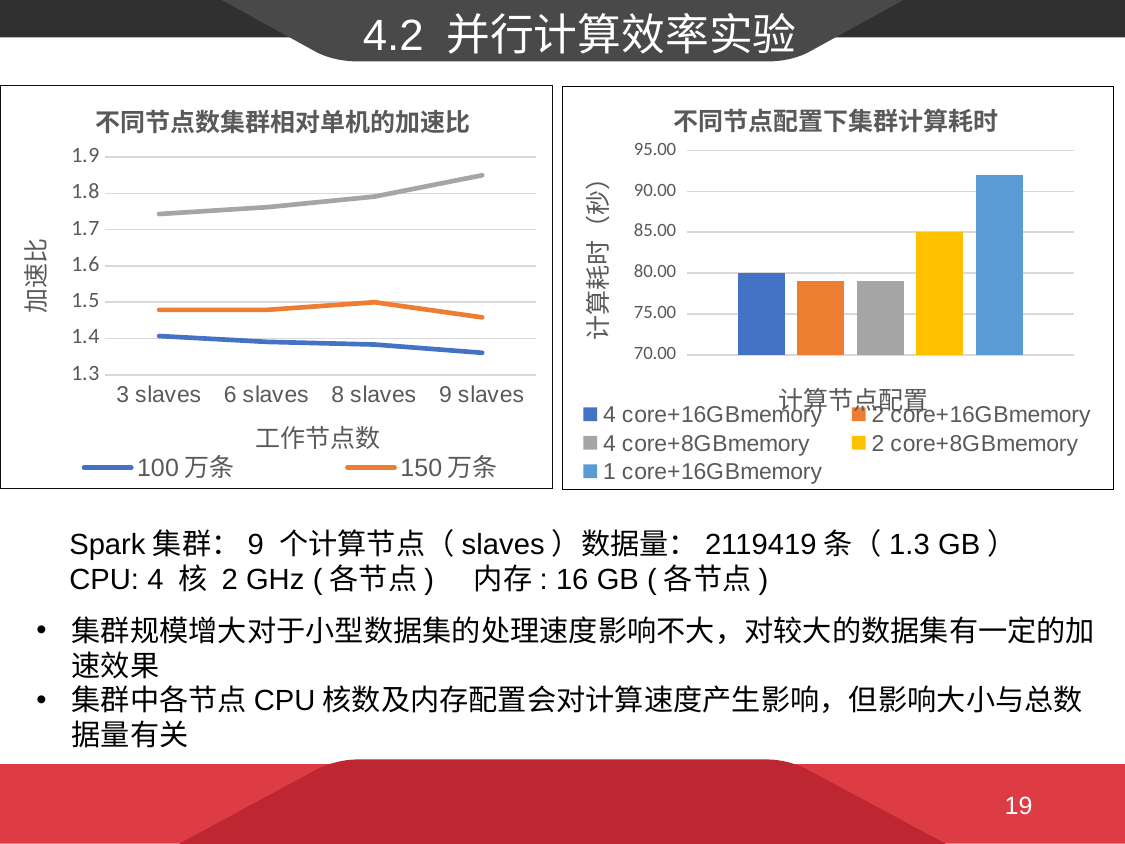

4.2 并行计算效率实验

### Chart: 不同节点数集群相对单机的加速比

| Category | 100万条 | 150万条 | 211.9419万条 |
|---|---|---|---|
| 3 slaves | 1.4067796610169492 | 1.4788732394366197 | 1.74313253012048 |
| 6 slaves | 1.39065573770492 | 1.4788732394366197 | 1.7619047619047623 |
| 8 slaves | 1.3833333333333333 | 1.5 | 1.79117647058824 |
| 9 slaves | 1.3606557377049182 | 1.4583333333333333 | 1.85 |

### Chart: 不同节点配置下集群计算耗时

| Category | 4 core+16GBmemory | 2 core+16GBmemory | 4 core+8GBmemory | 2 core+8GBmemory | 1 core+16GBmemory |
|---|---|---|---|---|---|
Spark集群：9 个计算节点（slaves）数据量：2119419条（1.3 GB）
CPU: 4 核 2 GHz (各节点)    内存: 16 GB (各节点)
集群规模增大对于小型数据集的处理速度影响不大，对较大的数据集有一定的加速效果
集群中各节点CPU核数及内存配置会对计算速度产生影响，但影响大小与总数据量有关

19